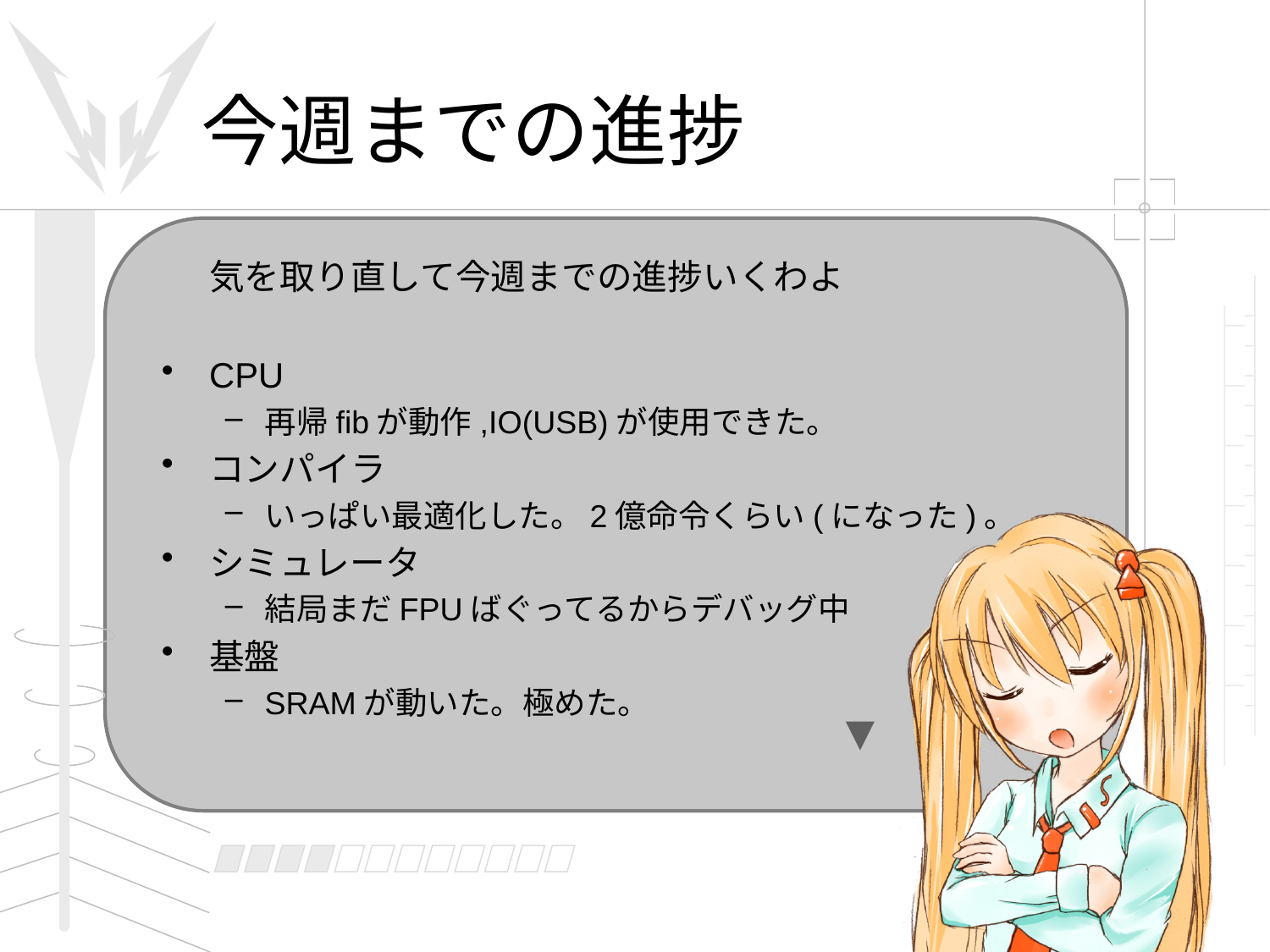

# 今週までの進捗
	気を取り直して今週までの進捗いくわよ

CPU
再帰fibが動作,IO(USB)が使用できた。
コンパイラ
いっぱい最適化した。2億命令くらい(になった)。
シミュレータ
結局まだFPUばぐってるからデバッグ中
基盤
SRAMが動いた。極めた。